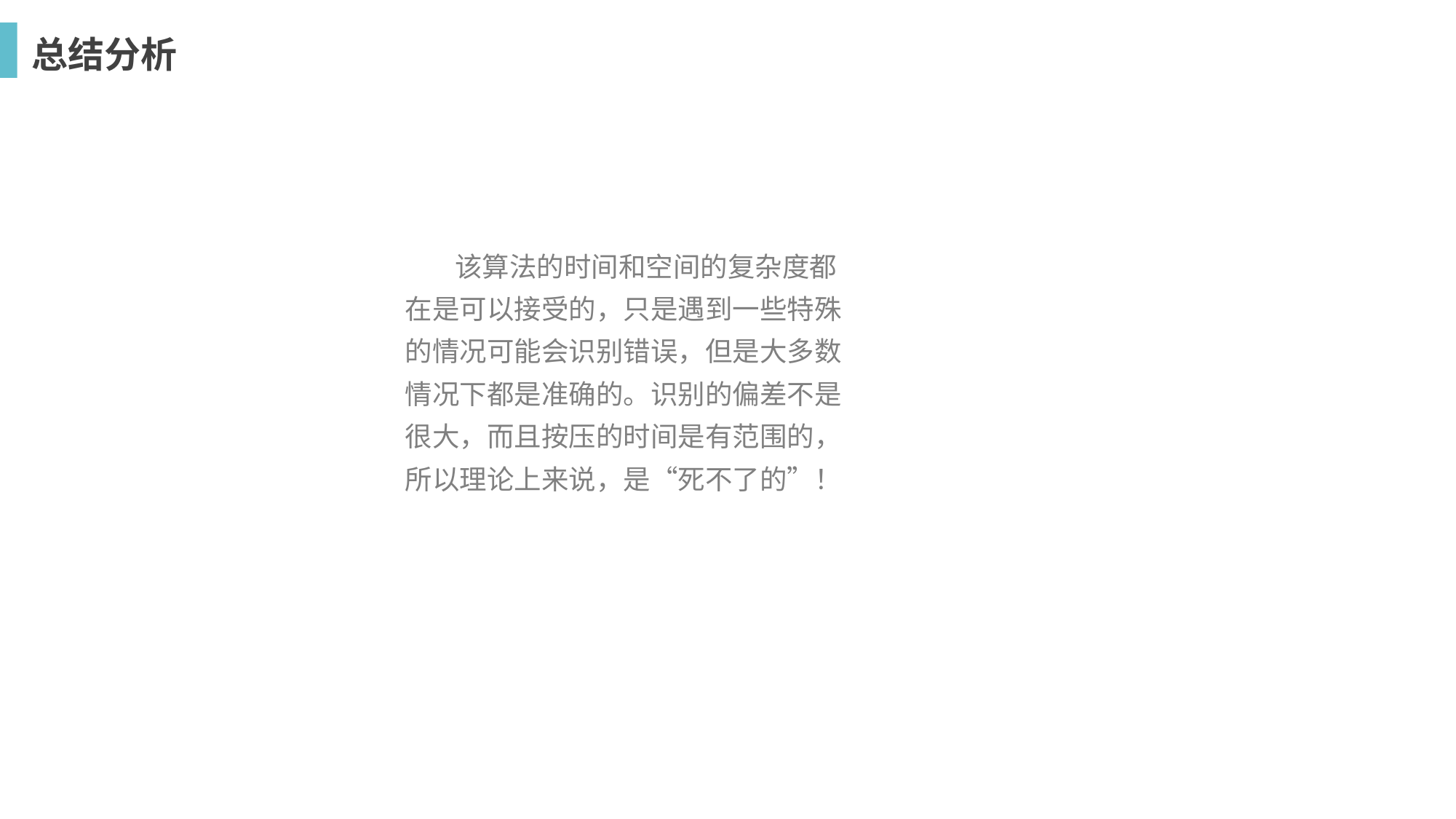

总结分析

       该算法的时间和空间的复杂度都在是可以接受的，只是遇到一些特殊的情况可能会识别错误，但是大多数情况下都是准确的。识别的偏差不是很大，而且按压的时间是有范围的，所以理论上来说，是“死不了的”！